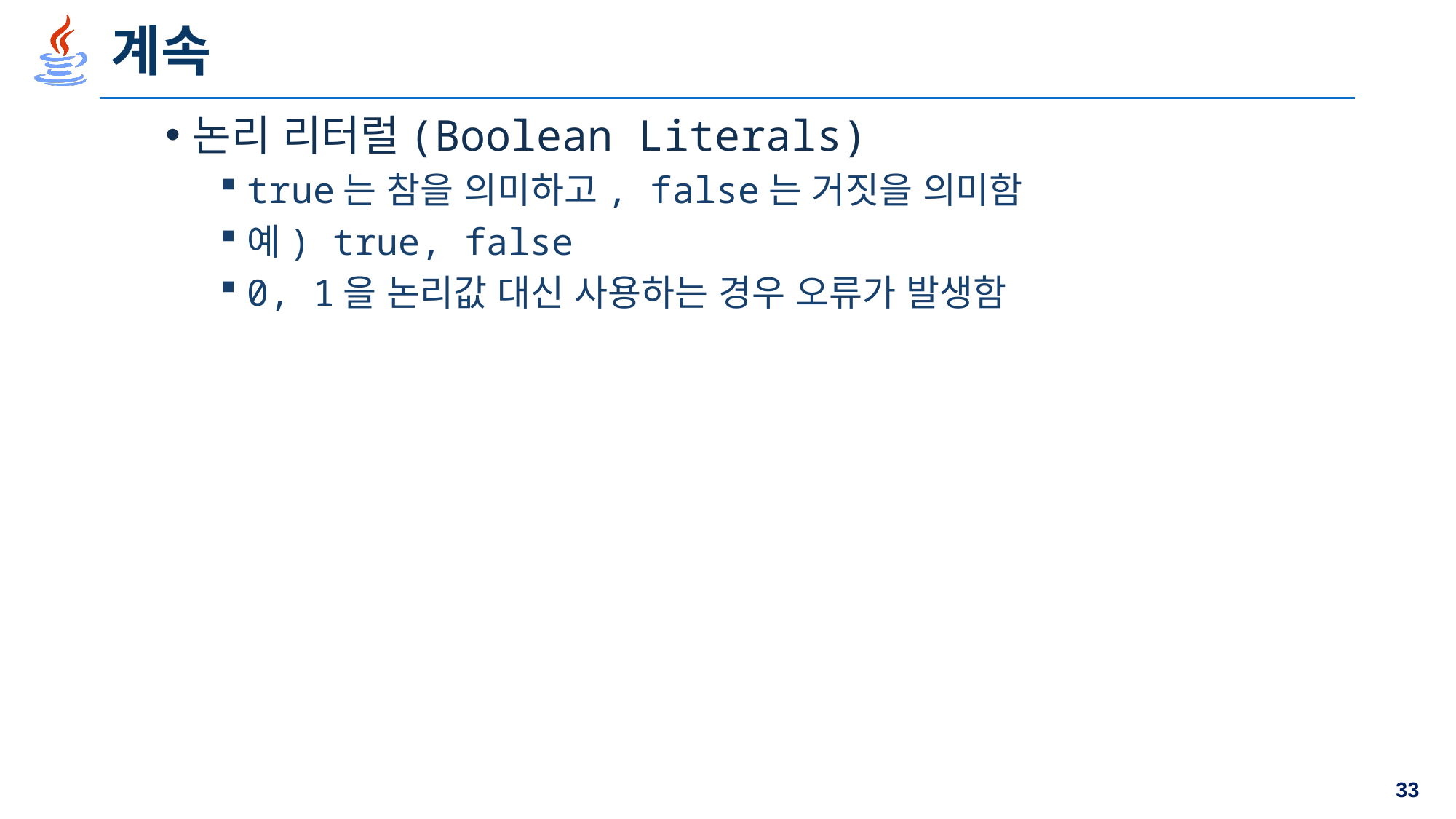

# 계속
논리 리터럴(Boolean Literals)
true는 참을 의미하고, false는 거짓을 의미함
예) true, false
0, 1을 논리값 대신 사용하는 경우 오류가 발생함

33